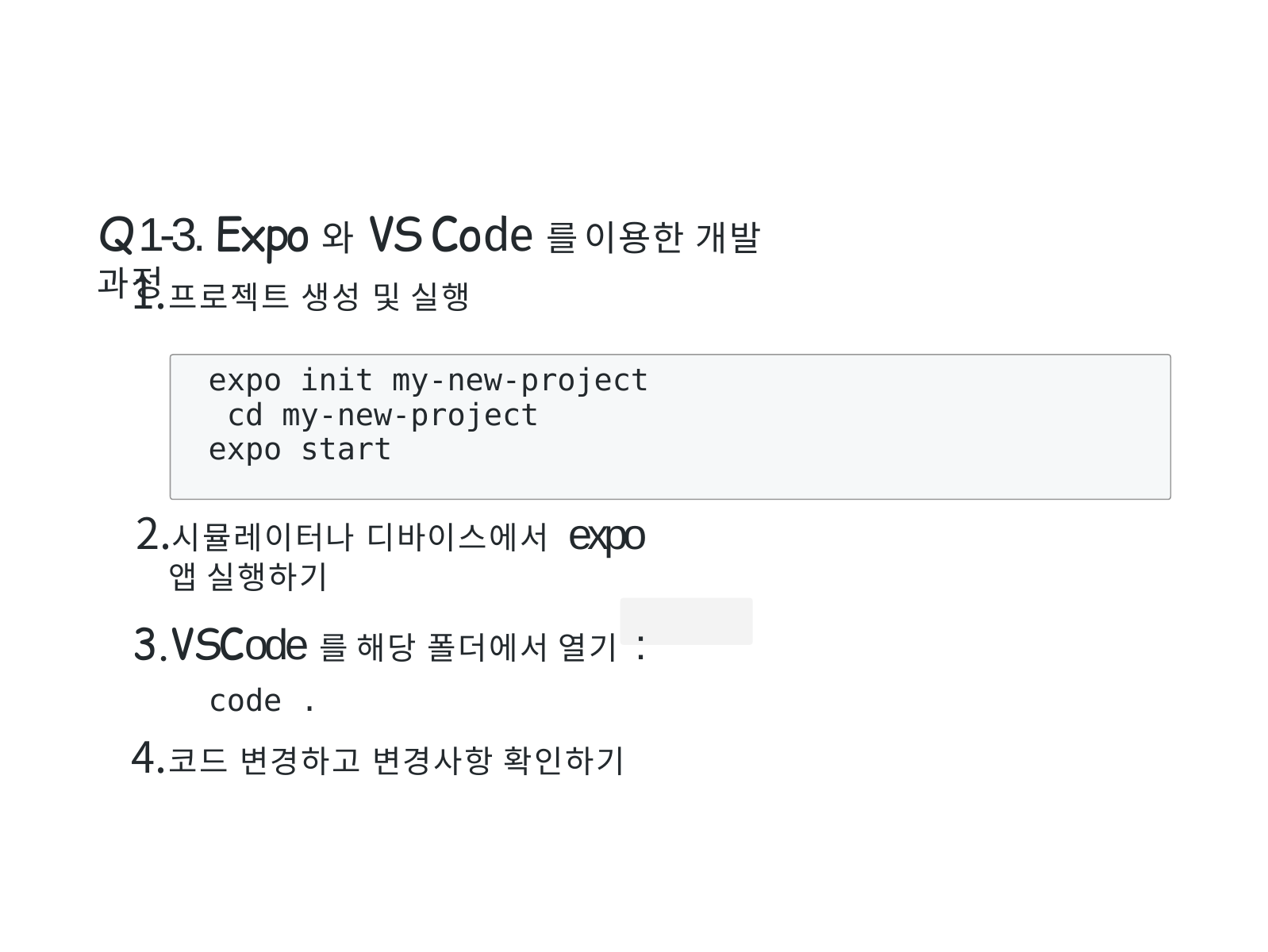

# Q1‑3. Expo와 VS Code를 이용한 개발 과정
프로젝트 생성 및 실행

expo init my-new-project  cd my-new-project
expo start

시뮬레이터나 디바이스에서 expo 앱 실행하기
VSCode를   해당 폴더에서 열기 :	code .
코드 변경하고 변경사항 확인하기